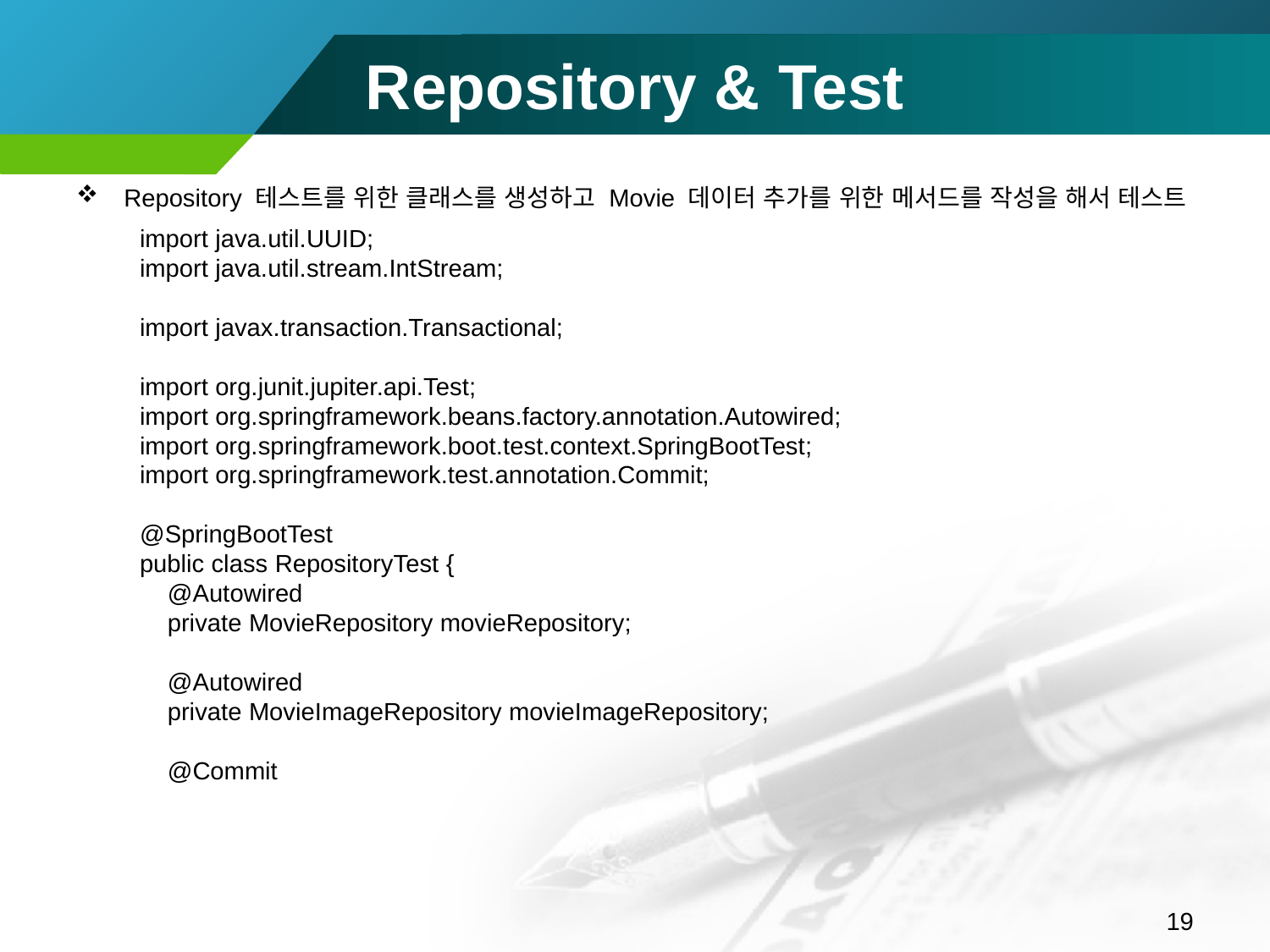

# Repository & Test
Repository 테스트를 위한 클래스를 생성하고 Movie 데이터 추가를 위한 메서드를 작성을 해서 테스트
import java.util.UUID;
import java.util.stream.IntStream;

import javax.transaction.Transactional;

import org.junit.jupiter.api.Test;
import org.springframework.beans.factory.annotation.Autowired;
import org.springframework.boot.test.context.SpringBootTest;
import org.springframework.test.annotation.Commit;

@SpringBootTest
public class RepositoryTest {
    @Autowired
    private MovieRepository movieRepository;

    @Autowired
    private MovieImageRepository movieImageRepository;

    @Commit
19